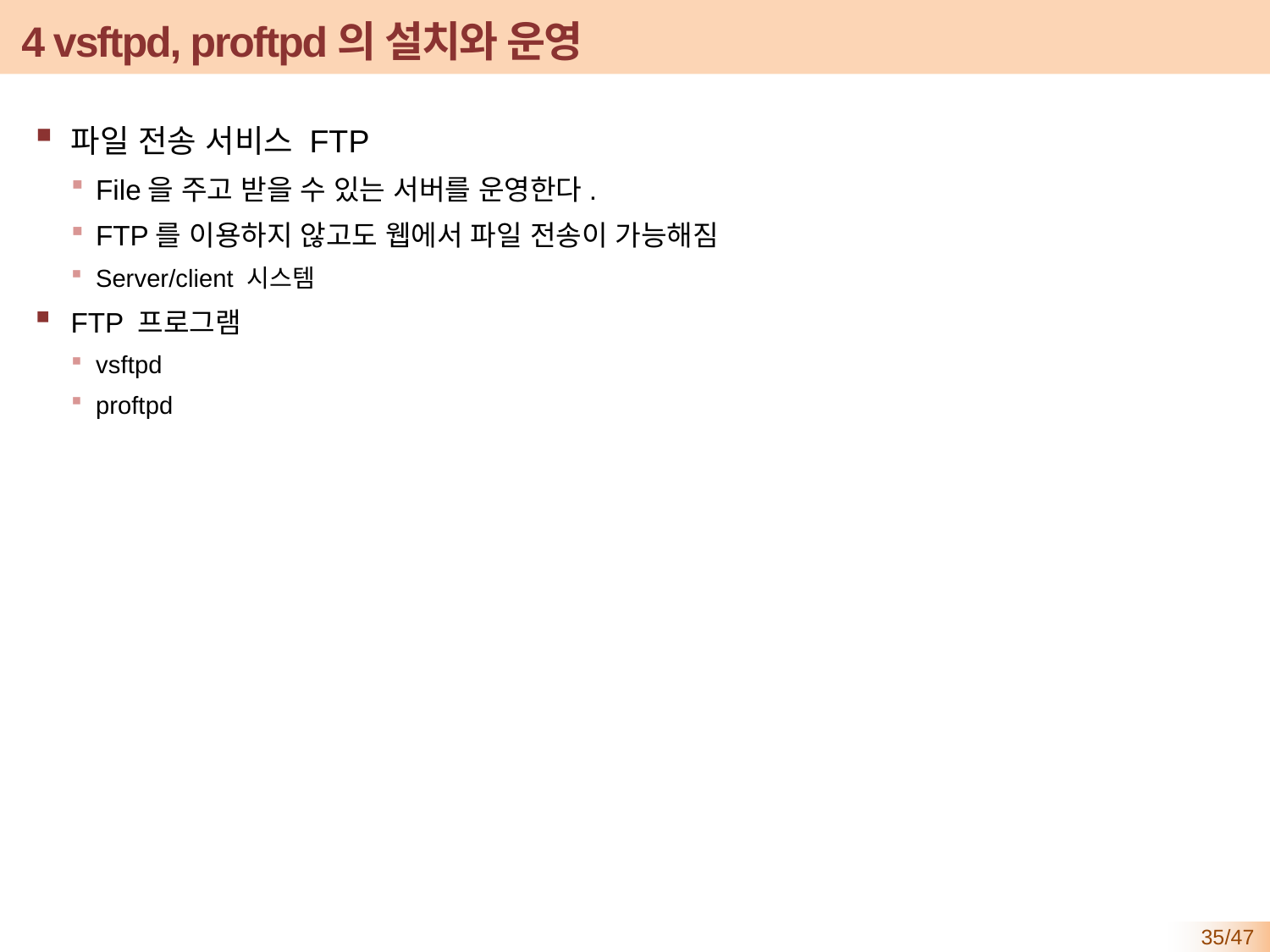

# 4 vsftpd, proftpd의 설치와 운영
파일 전송 서비스 FTP
File을 주고 받을 수 있는 서버를 운영한다.
FTP를 이용하지 않고도 웹에서 파일 전송이 가능해짐
Server/client 시스템
FTP 프로그램
vsftpd
proftpd